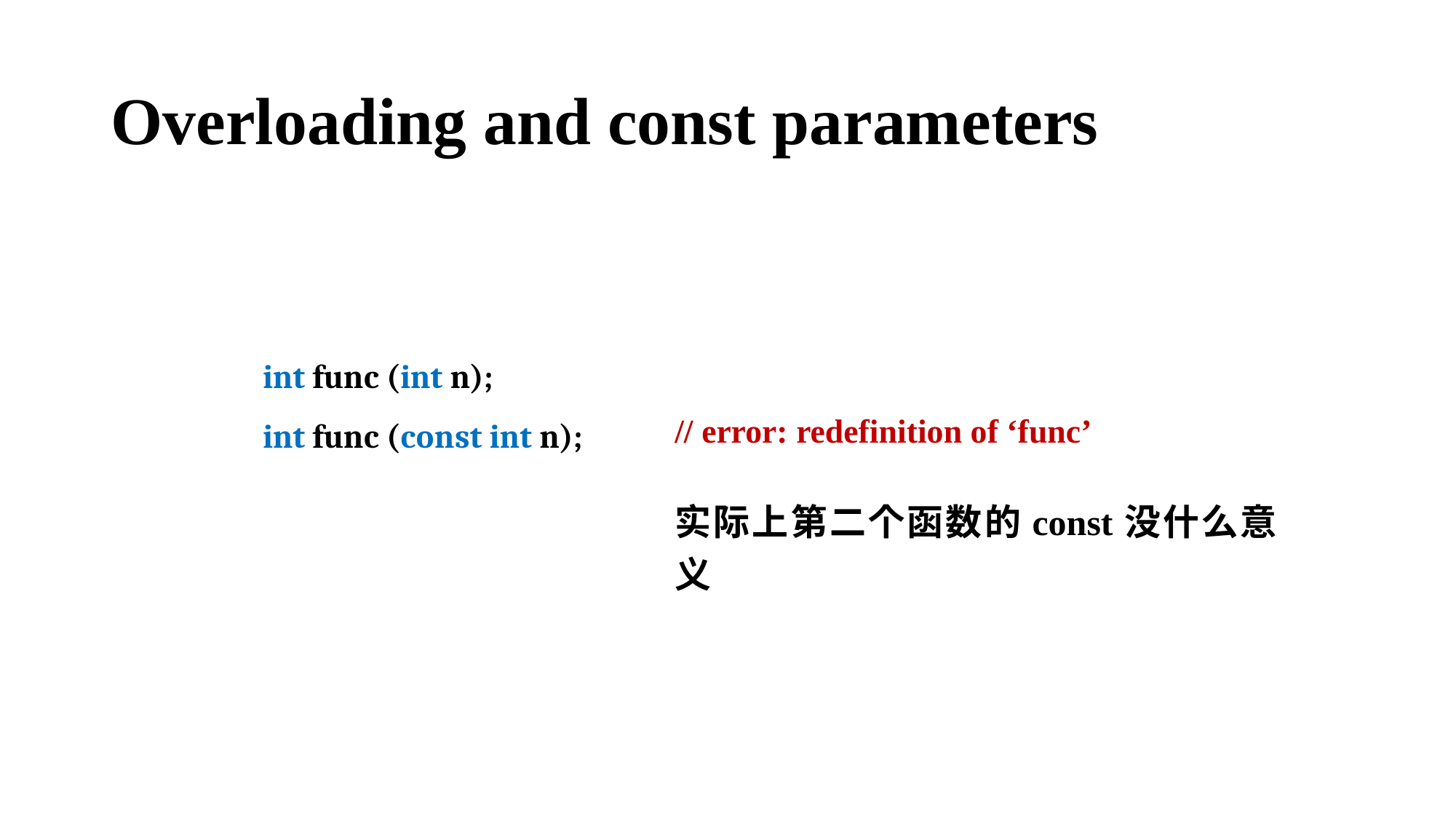

# Overloading and const parameters
int func (int n);
int func (const int n);
// error: redefinition of ‘func’
实际上第二个函数的const没什么意义